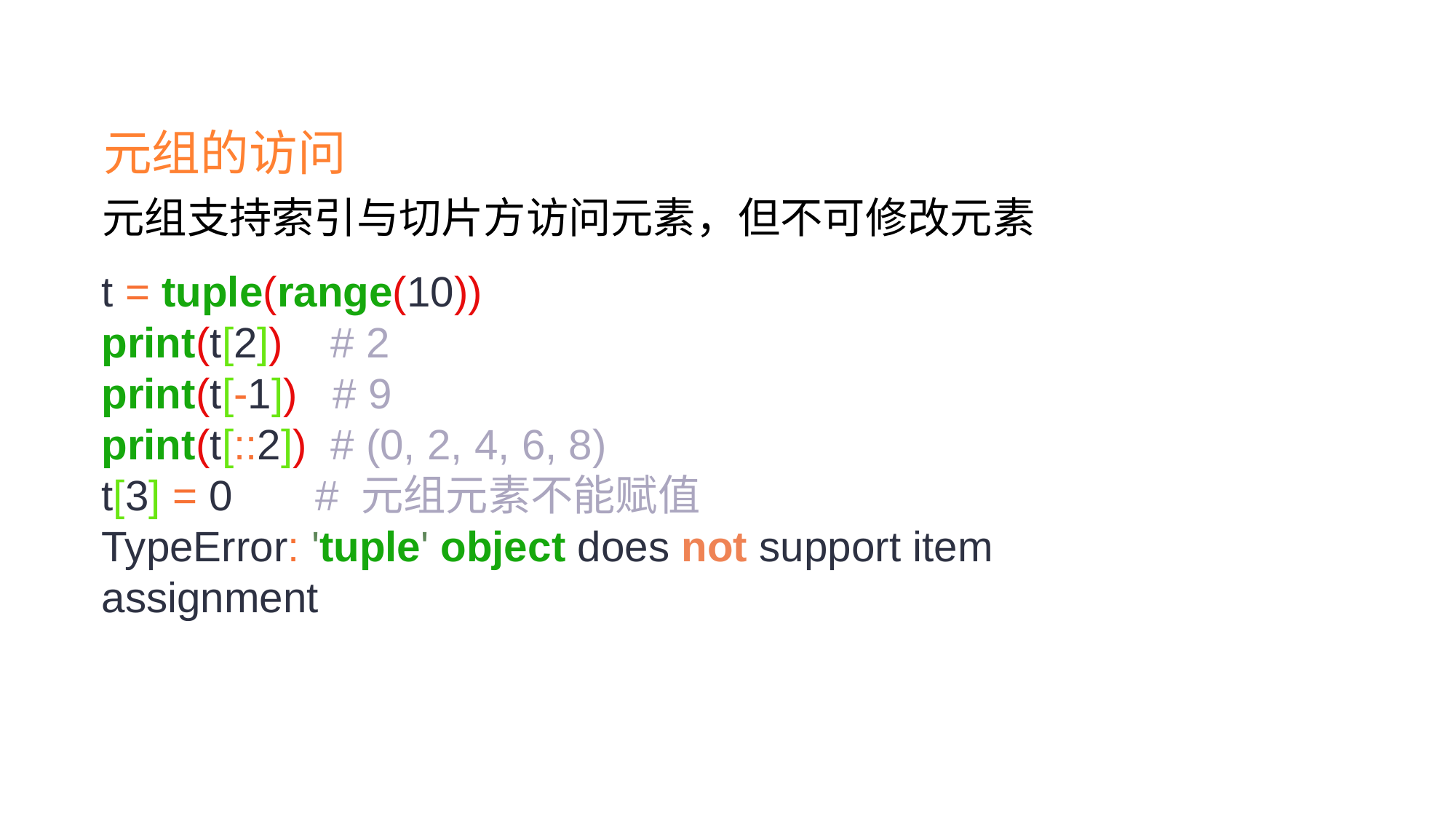

元组的访问
元组支持索引与切片方访问元素，但不可修改元素
t = tuple(range(10))
print(t[2])    # 2
print(t[-1])   # 9
print(t[::2])  # (0, 2, 4, 6, 8)
t[3] = 0       # 元组元素不能赋值
TypeError: 'tuple' object does not support item assignment